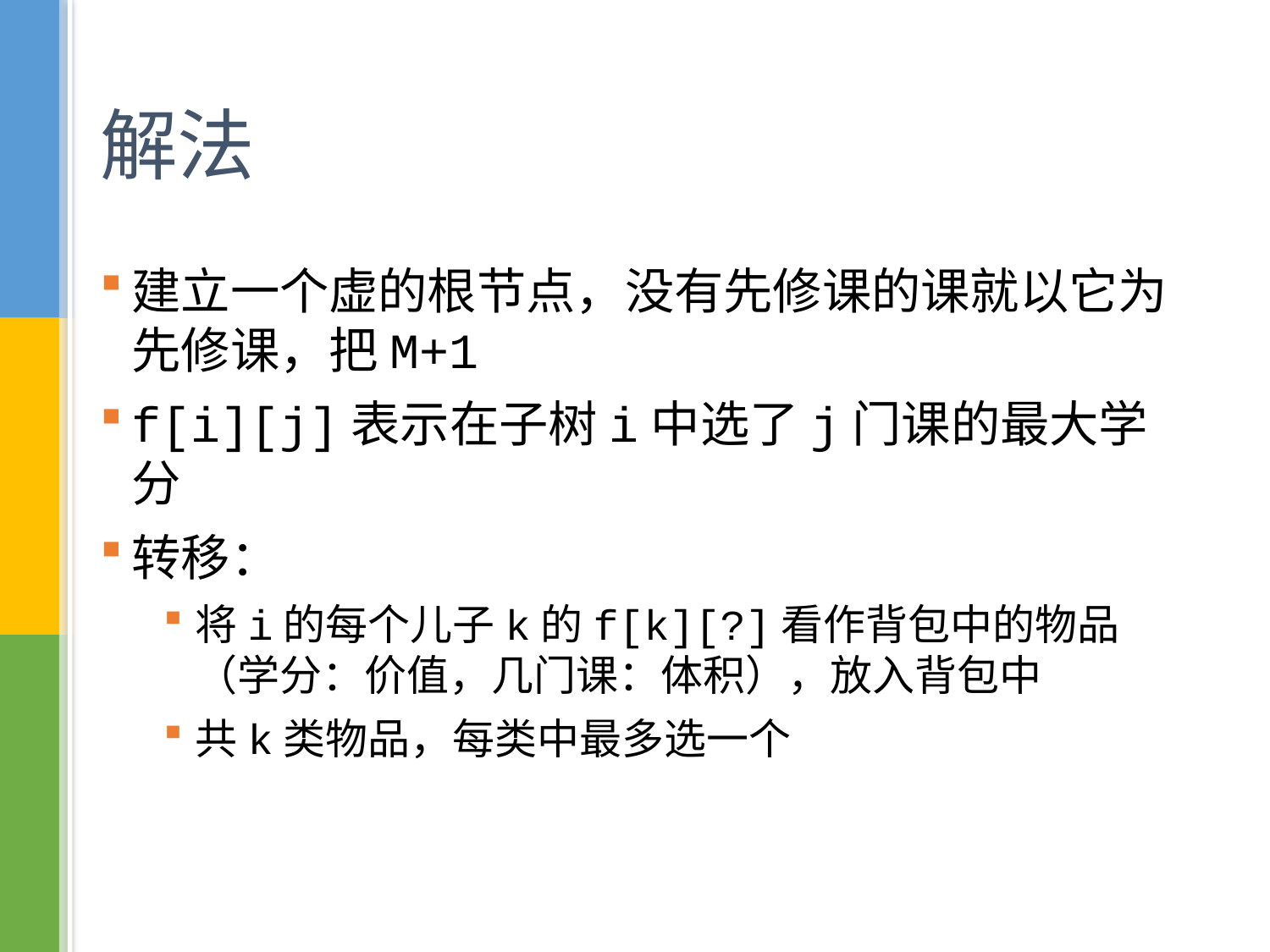

# 解法
建立一个虚的根节点，没有先修课的课就以它为先修课，把M+1
f[i][j]表示在子树i中选了j门课的最大学分
转移：
将i的每个儿子k的f[k][?]看作背包中的物品（学分：价值，几门课：体积），放入背包中
共k类物品，每类中最多选一个